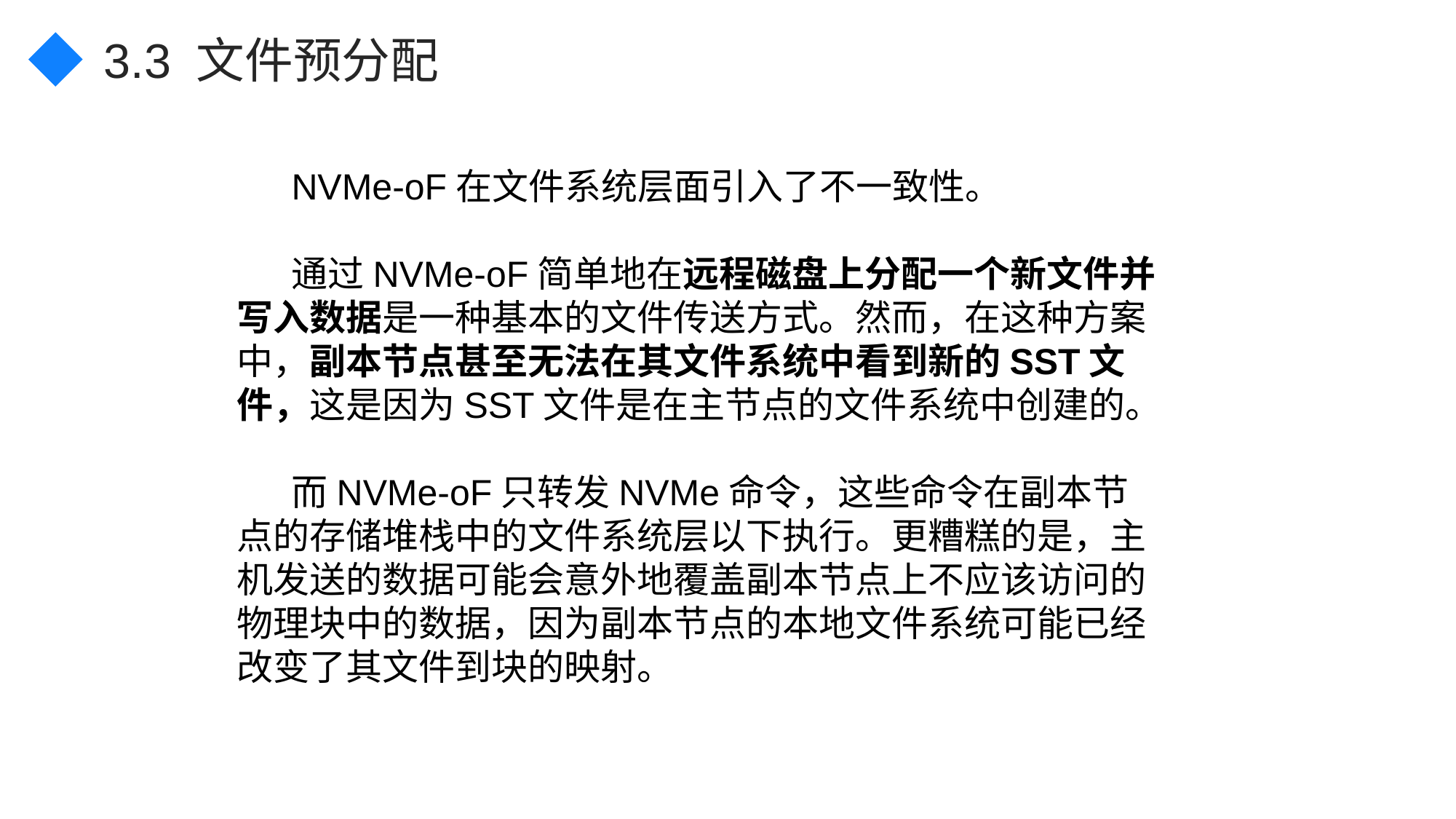

3.3 文件预分配
NVMe-oF在文件系统层面引入了不一致性。

通过NVMe-oF简单地在远程磁盘上分配一个新文件并写入数据是一种基本的文件传送方式。然而，在这种方案中，副本节点甚至无法在其文件系统中看到新的SST文件，这是因为SST文件是在主节点的文件系统中创建的。

而NVMe-oF只转发NVMe命令，这些命令在副本节点的存储堆栈中的文件系统层以下执行。更糟糕的是，主机发送的数据可能会意外地覆盖副本节点上不应该访问的物理块中的数据，因为副本节点的本地文件系统可能已经改变了其文件到块的映射。